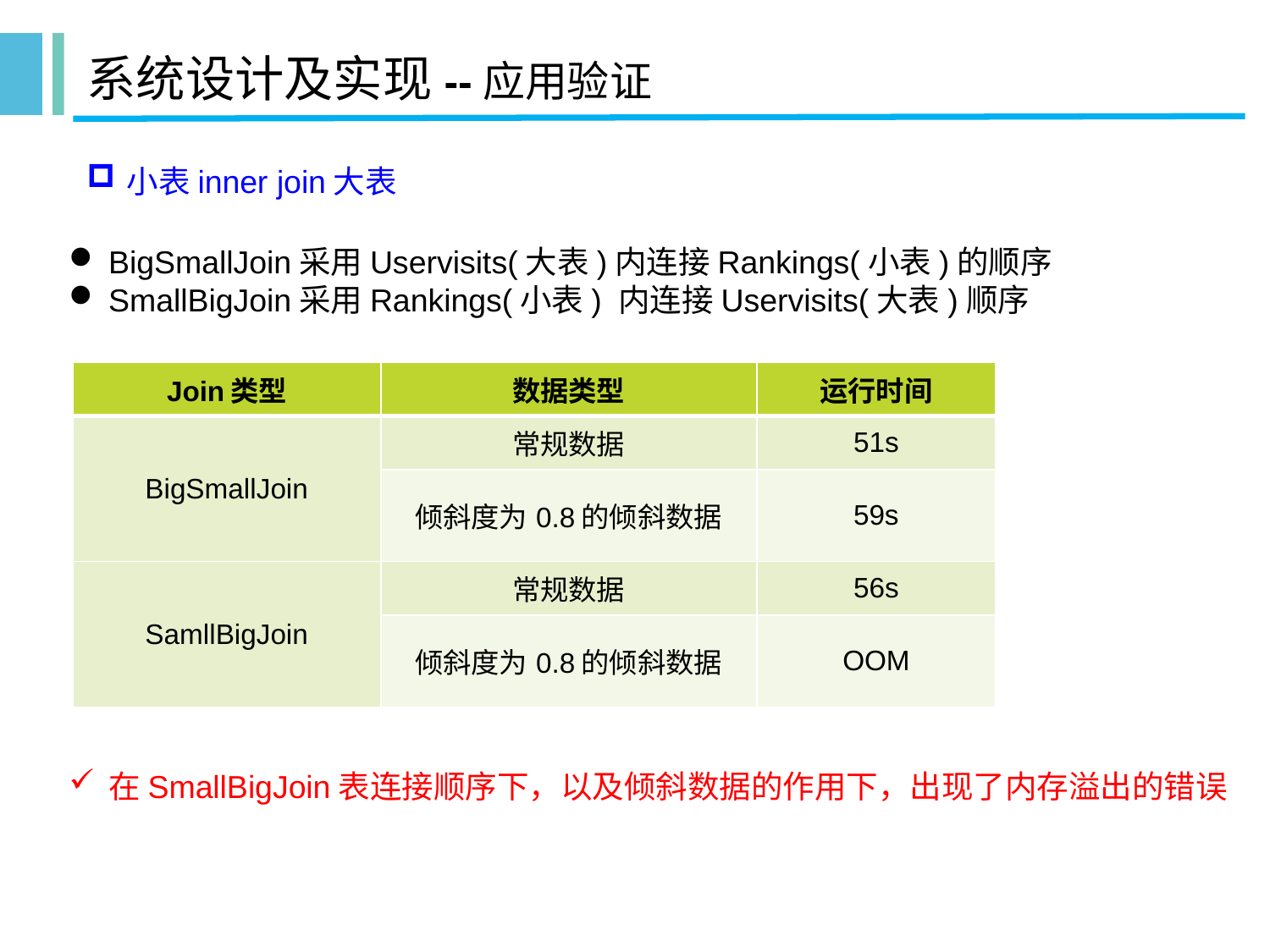

# 系统设计及实现--应用验证
小表inner join大表
BigSmallJoin采用Uservisits(大表)内连接Rankings(小表)的顺序
SmallBigJoin采用Rankings(小表) 内连接Uservisits(大表)顺序

| Join类型 | 数据类型 | 运行时间 |
| --- | --- | --- |
| BigSmallJoin | 常规数据 | 51s |
|  | 倾斜度为0.8的倾斜数据 | 59s |
| SamllBigJoin | 常规数据 | 56s |
|  | 倾斜度为0.8的倾斜数据 | OOM |
在SmallBigJoin表连接顺序下，以及倾斜数据的作用下，出现了内存溢出的错误